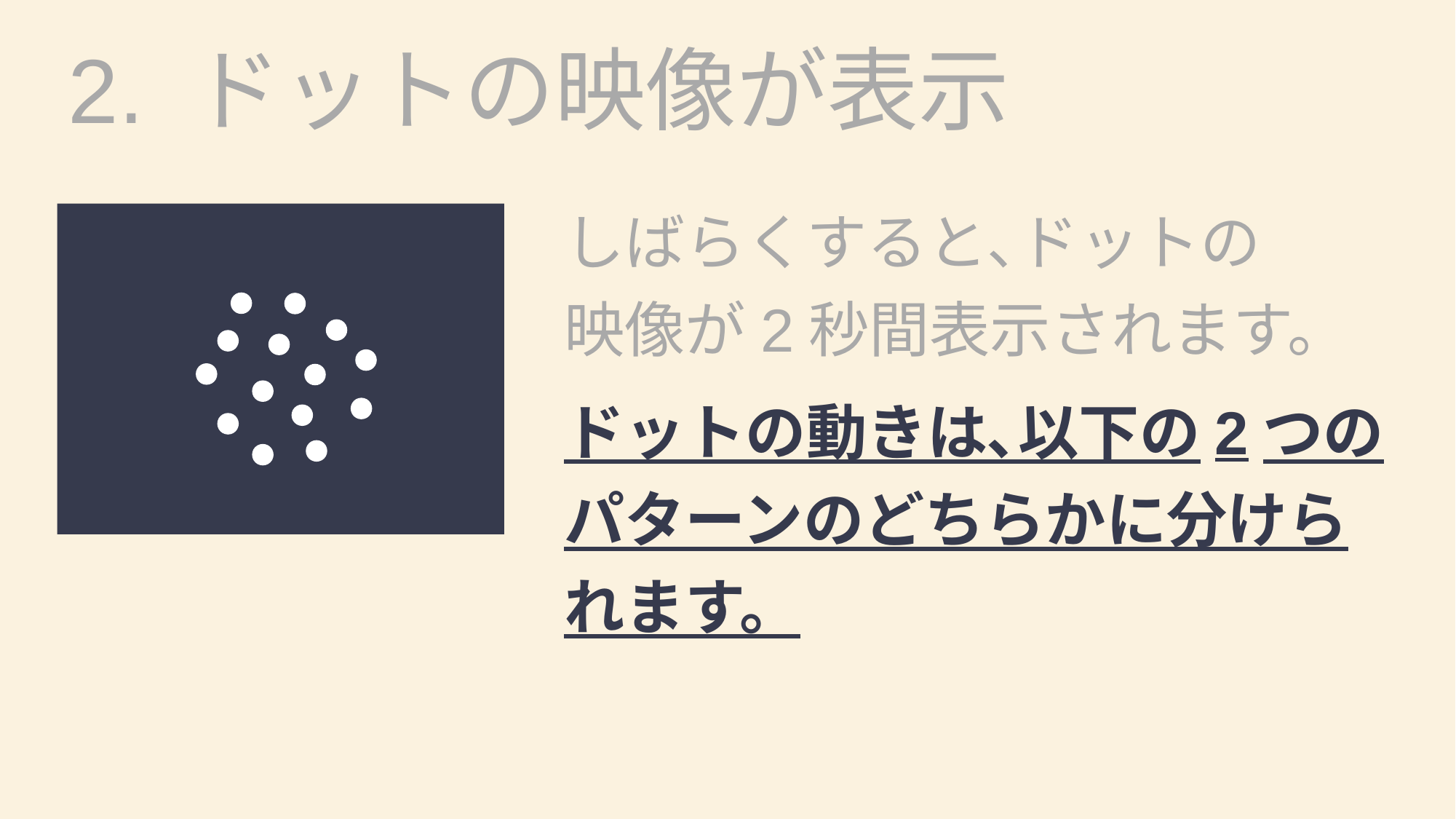

# 2. ドットの映像が表示
しばらくすると､ドットの
映像が2秒間表示されます。
ドットの動きは､以下の2つのパターンのどちらかに分けられます。